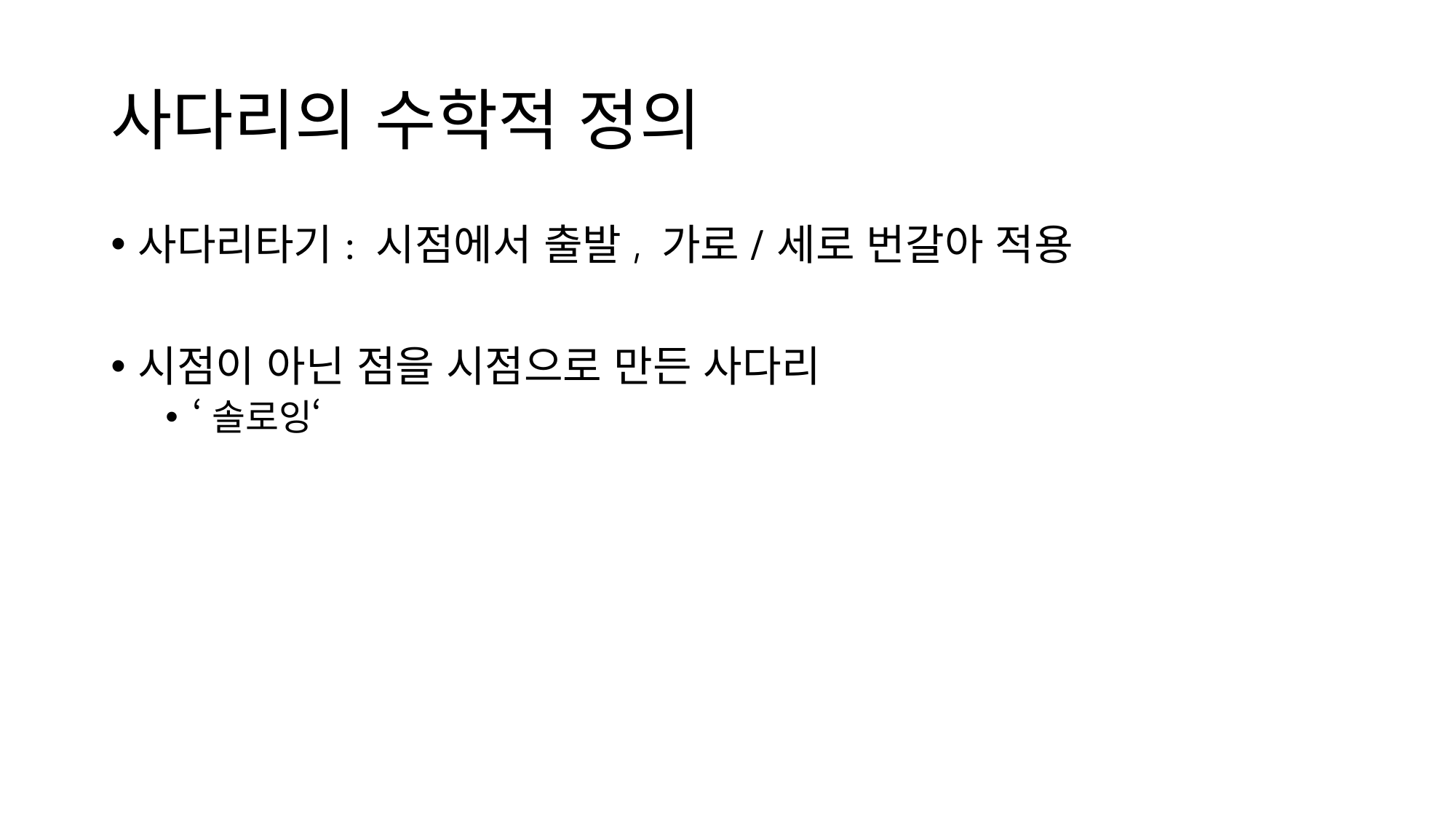

# 사다리의 수학적 정의
사다리타기: 시점에서 출발, 가로/세로 번갈아 적용

시점이 아닌 점을 시점으로 만든 사다리
‘솔로잉‘